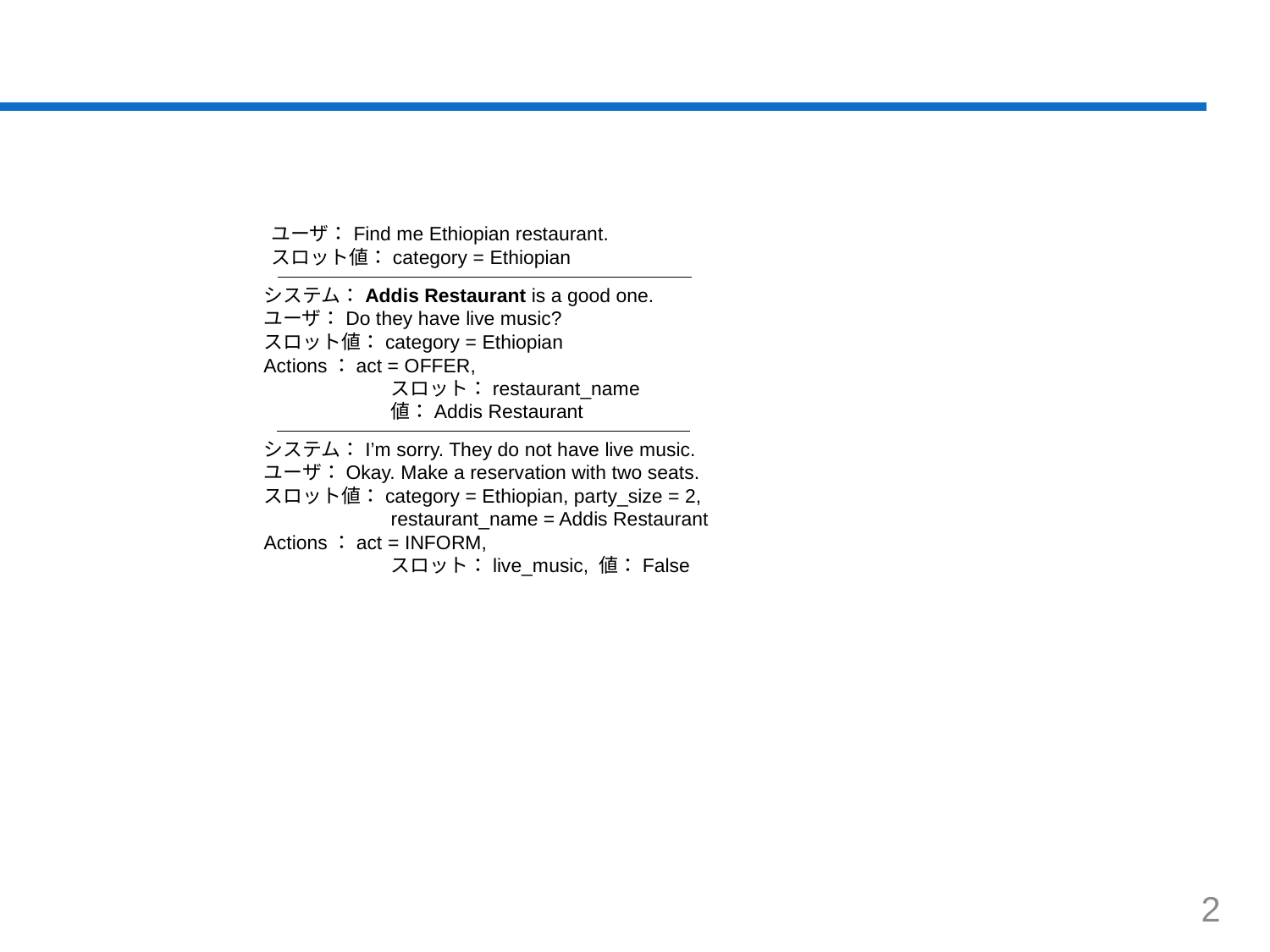

ユーザ：Find me Ethiopian restaurant.
スロット値：category = Ethiopian
システム：Addis Restaurant is a good one.
ユーザ：Do they have live music?
スロット値：category = Ethiopian
Actions：act = OFFER,
	スロット：restaurant_name
	値：Addis Restaurant
システム：I’m sorry. They do not have live music.
ユーザ：Okay. Make a reservation with two seats.
スロット値：category = Ethiopian, party_size = 2,
	restaurant_name = Addis Restaurant
Actions：act = INFORM,
	スロット：live_music, 値：False
2